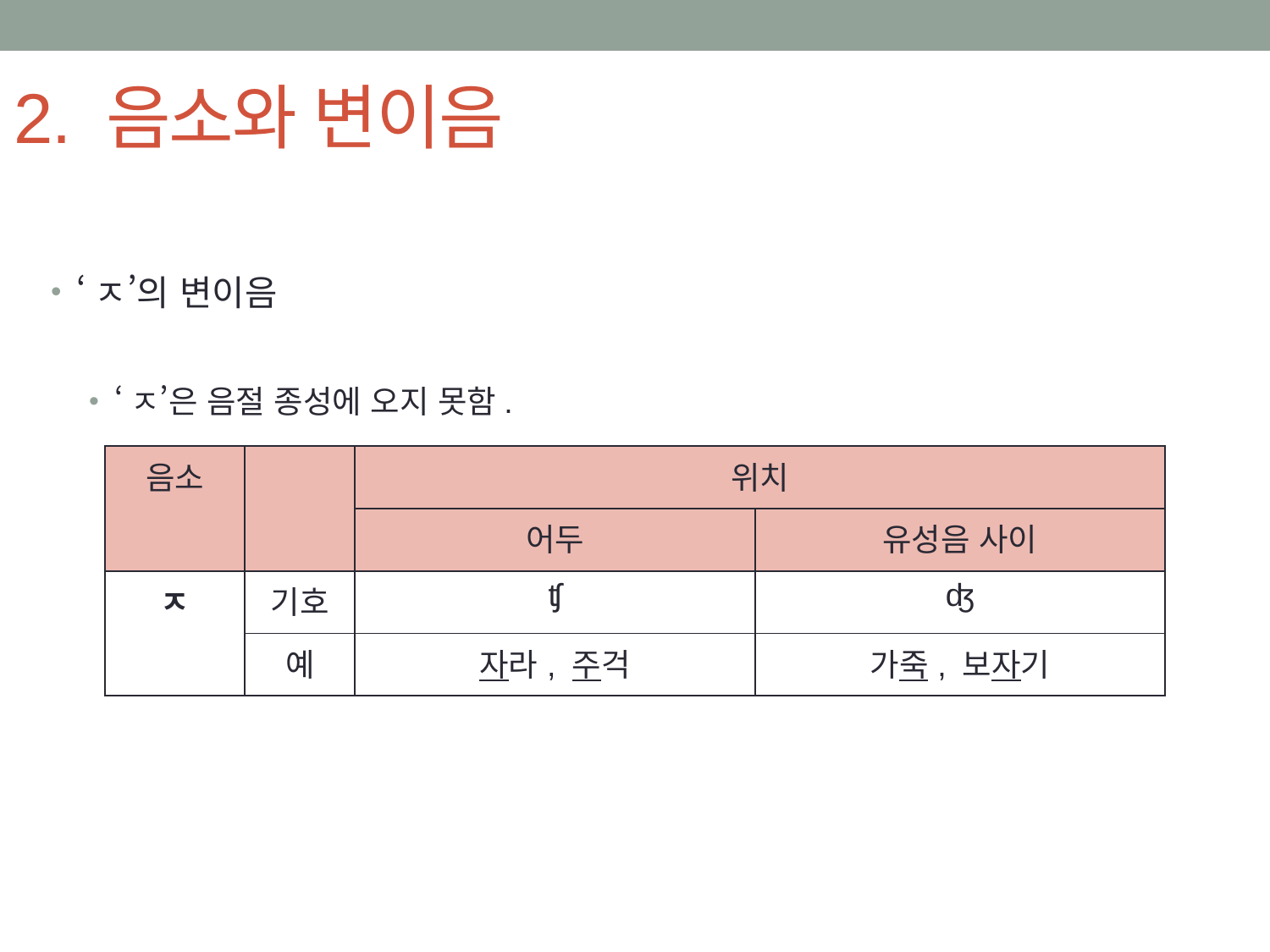

# 2. 음소와 변이음

‘ㅈ’의 변이음

‘ㅈ’은 음절 종성에 오지 못함.

| 음소 |  | 위치 |  |
| --- | --- | --- | --- |
|  |  | 어두 | 유성음 사이 |
| ㅈ | 기호 | ʧ | ʤ |
|  | 예 | 자라, 주걱 | 가죽, 보자기 |